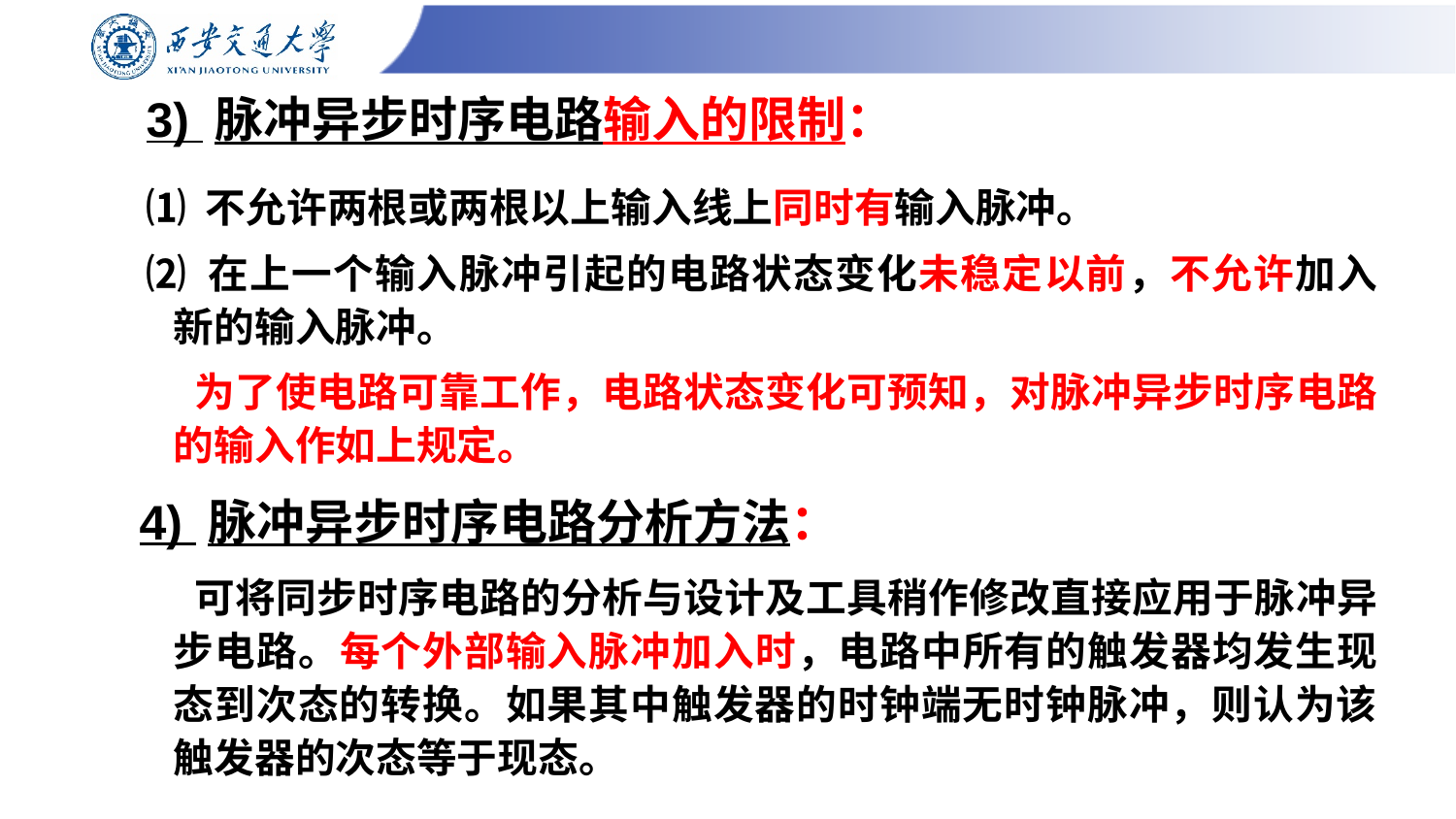

# 3) 脉冲异步时序电路输入的限制：
⑴ 不允许两根或两根以上输入线上同时有输入脉冲。
⑵ 在上一个输入脉冲引起的电路状态变化未稳定以前，不允许加入新的输入脉冲。
    为了使电路可靠工作，电路状态变化可预知，对脉冲异步时序电路的输入作如上规定。

    可将同步时序电路的分析与设计及工具稍作修改直接应用于脉冲异步电路。每个外部输入脉冲加入时，电路中所有的触发器均发生现态到次态的转换。如果其中触发器的时钟端无时钟脉冲，则认为该触发器的次态等于现态。
4) 脉冲异步时序电路分析方法：